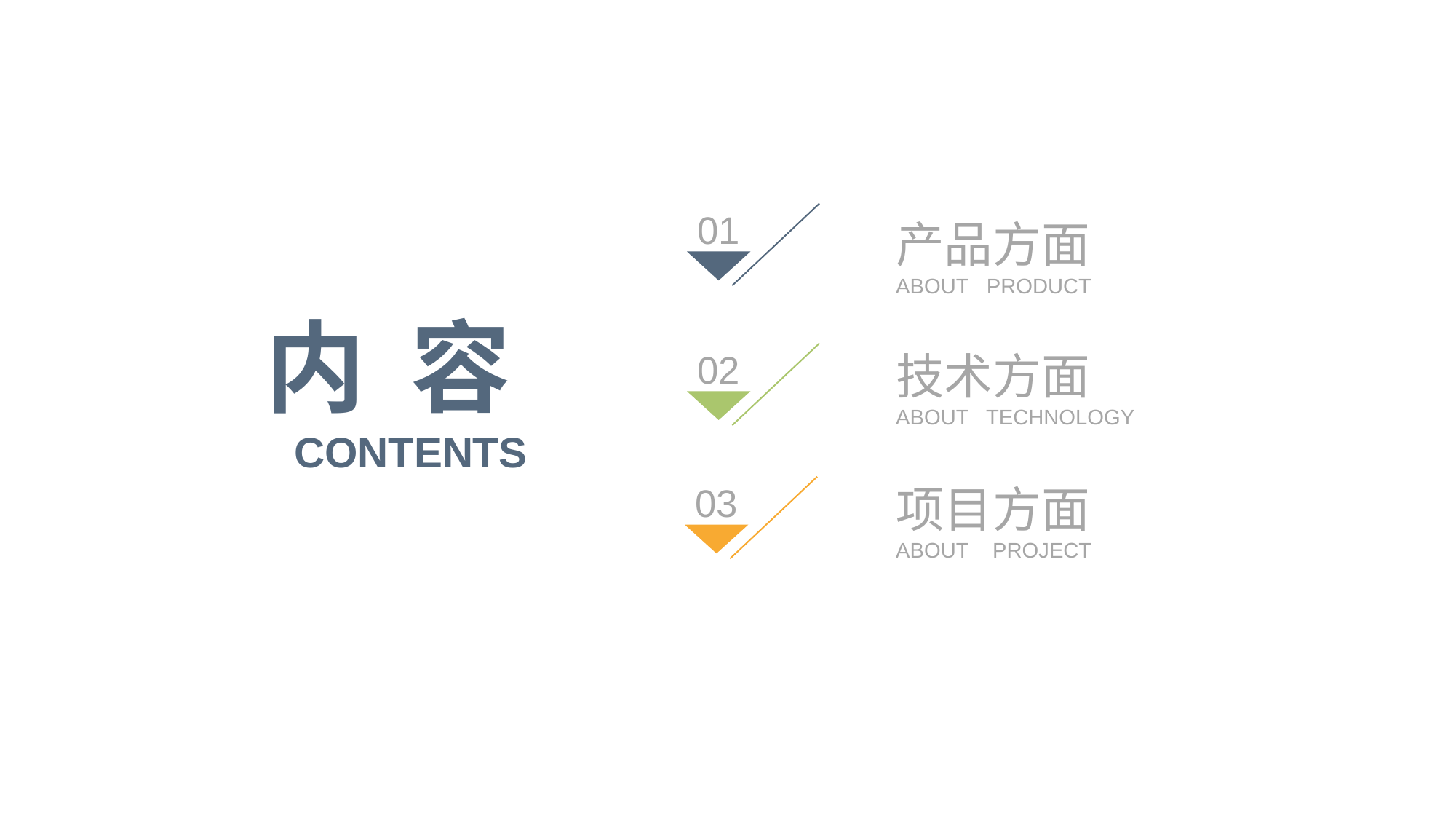

01

产品方面
ABOUT   PRODUCT
内  容
02

技术方面
ABOUT   TECHNOLOGY
CONTENTS
03

项目方面
ABOUT    PROJECT